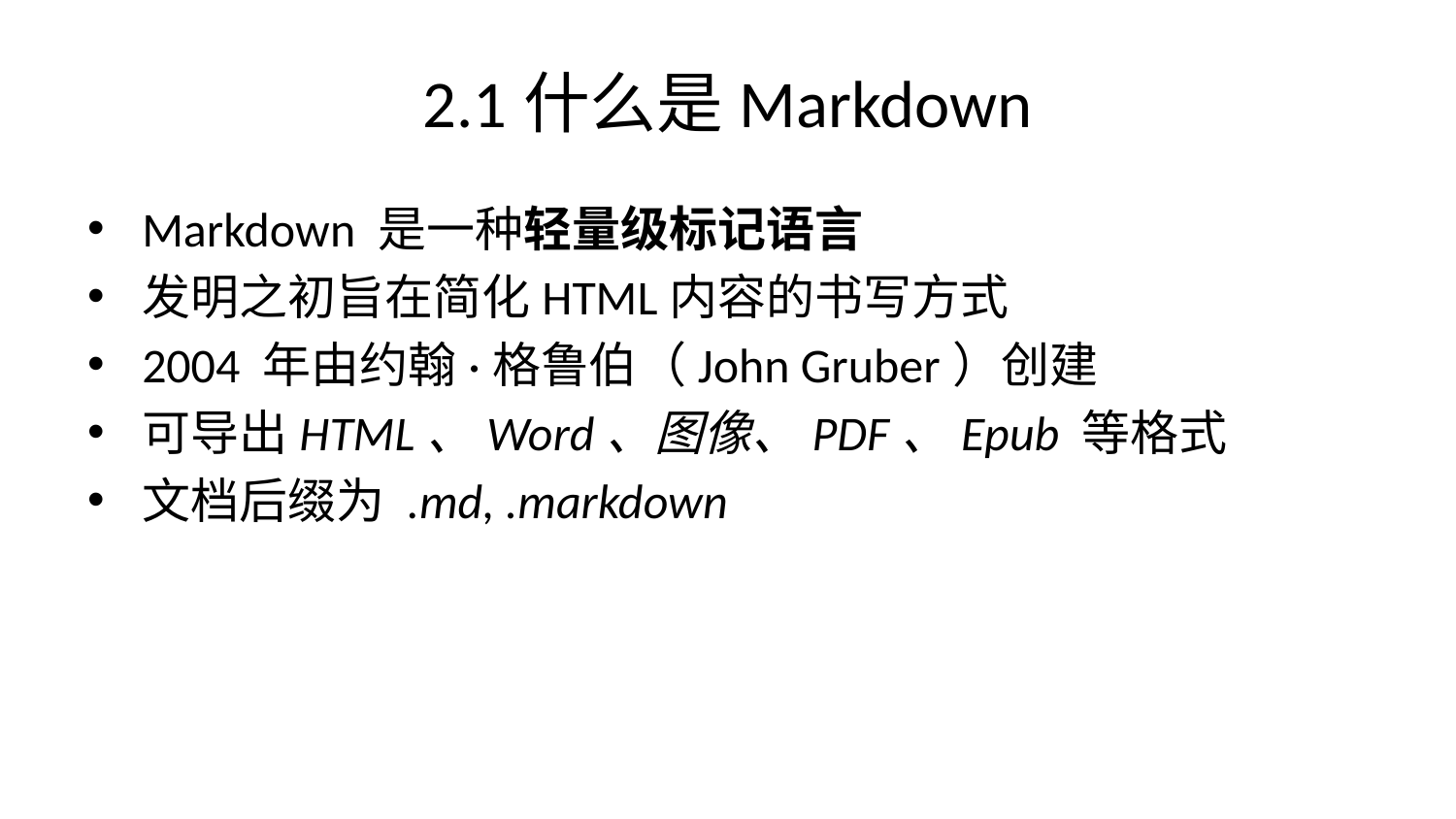

# 2.1什么是Markdown
Markdown 是一种轻量级标记语言
发明之初旨在简化HTML内容的书写方式
2004 年由约翰·格鲁伯（John Gruber）创建
可导出HTML、Word、图像、PDF、Epub 等格式
文档后缀为 .md, .markdown